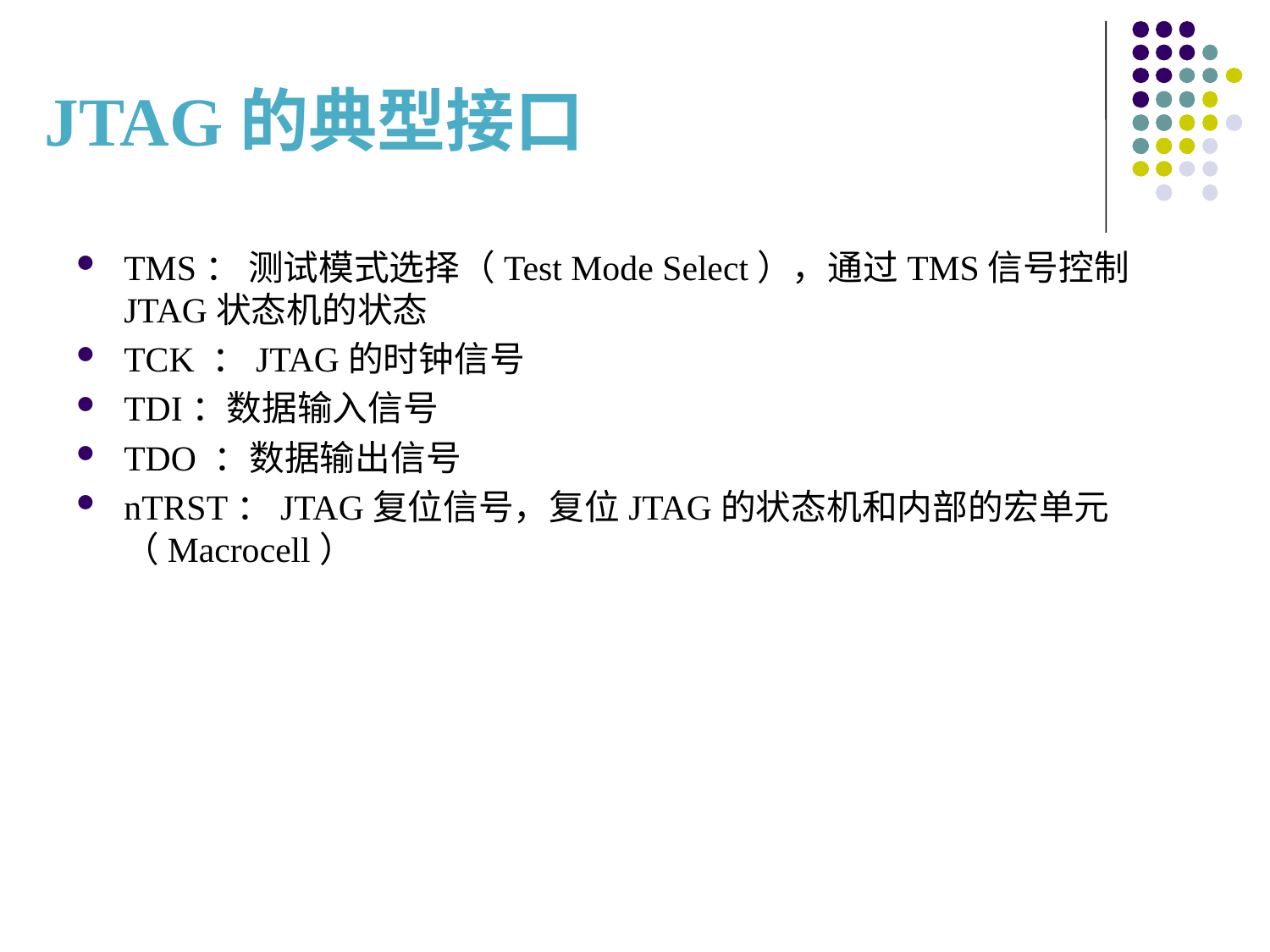

# JTAG的典型接口
TMS： 测试模式选择（Test Mode Select），通过TMS信号控制JTAG状态机的状态
TCK ：JTAG的时钟信号
TDI：数据输入信号
TDO ：数据输出信号
nTRST：JTAG复位信号，复位JTAG的状态机和内部的宏单元（Macrocell）